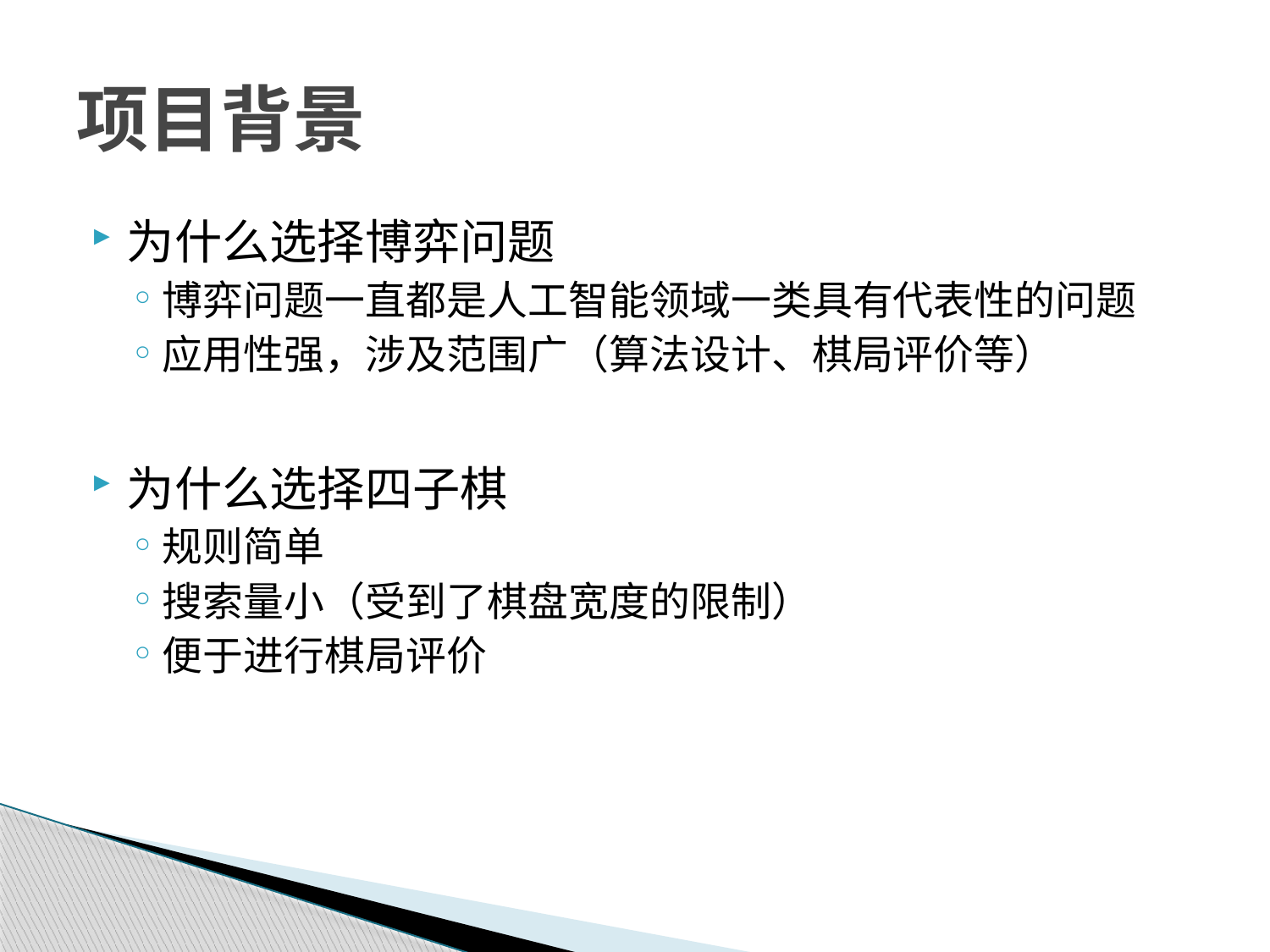

# 项目背景
为什么选择博弈问题
博弈问题一直都是人工智能领域一类具有代表性的问题
应用性强，涉及范围广（算法设计、棋局评价等）

为什么选择四子棋
规则简单
搜索量小（受到了棋盘宽度的限制）
便于进行棋局评价